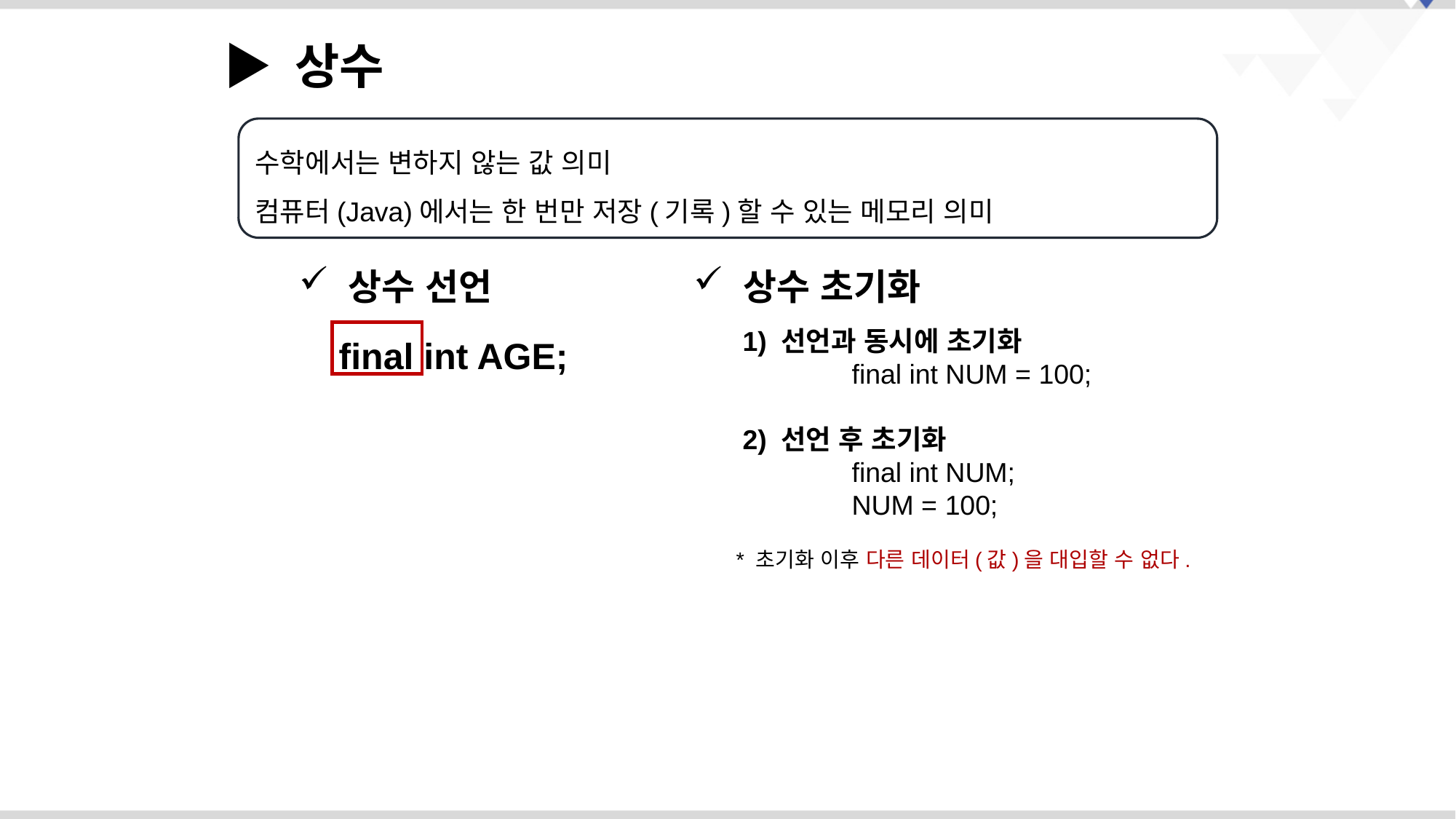

▶ 상수
수학에서는 변하지 않는 값 의미
컴퓨터(Java)에서는 한 번만 저장(기록)할 수 있는 메모리 의미
 상수 선언
 상수 초기화
final int AGE;
1) 선언과 동시에 초기화
	final int NUM = 100;

2) 선언 후 초기화
	final int NUM;
	NUM = 100;

* 초기화 이후 다른 데이터(값)을 대입할 수 없다.